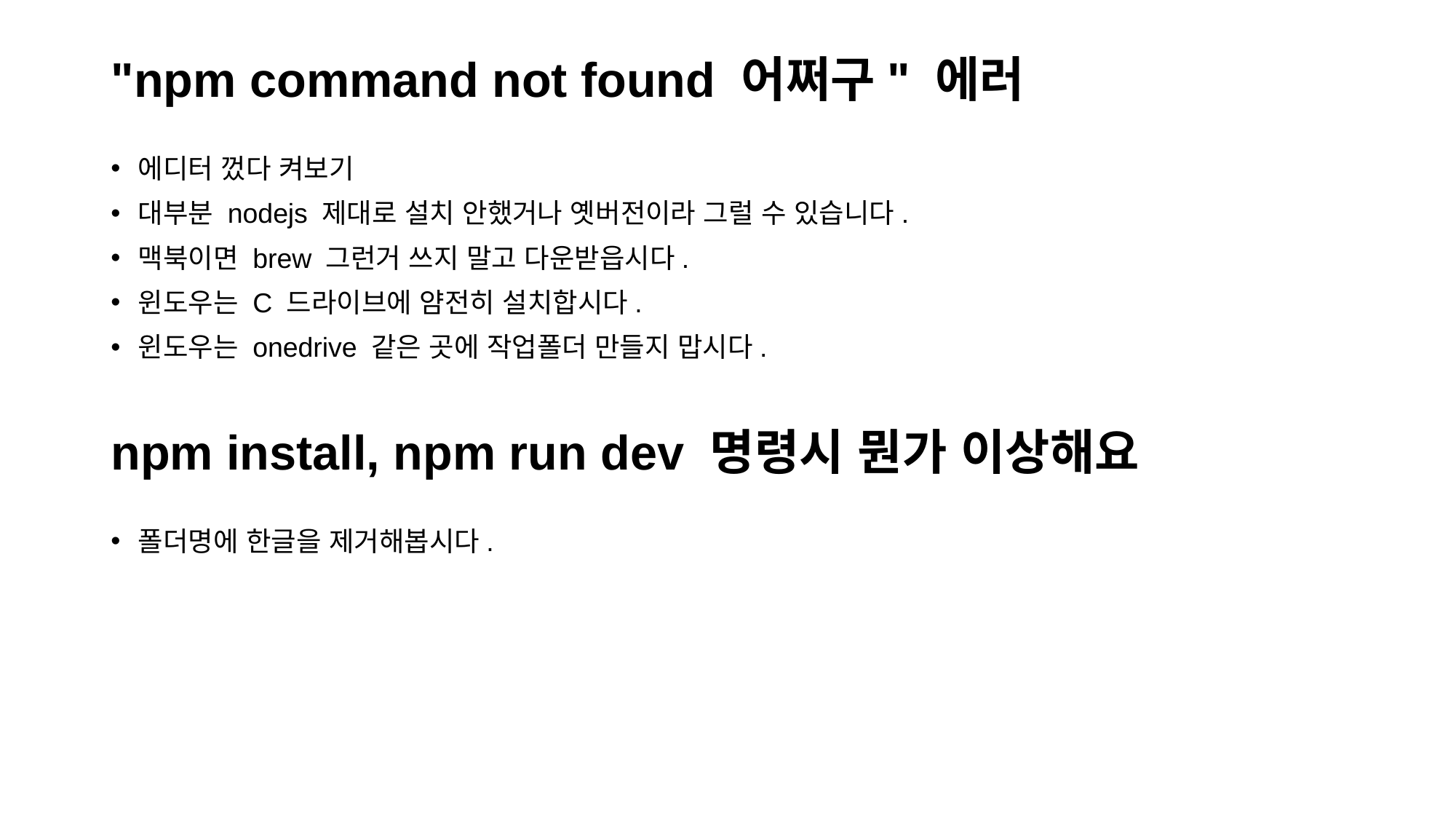

# "npm command not found 어쩌구" 에러
에디터 껐다 켜보기
대부분 nodejs 제대로 설치 안했거나 옛버전이라 그럴 수 있습니다.
맥북이면 brew 그런거 쓰지 말고 다운받읍시다.
윈도우는 C 드라이브에 얌전히 설치합시다.
윈도우는 onedrive 같은 곳에 작업폴더 만들지 맙시다.
npm install, npm run dev 명령시 뭔가 이상해요
폴더명에 한글을 제거해봅시다.